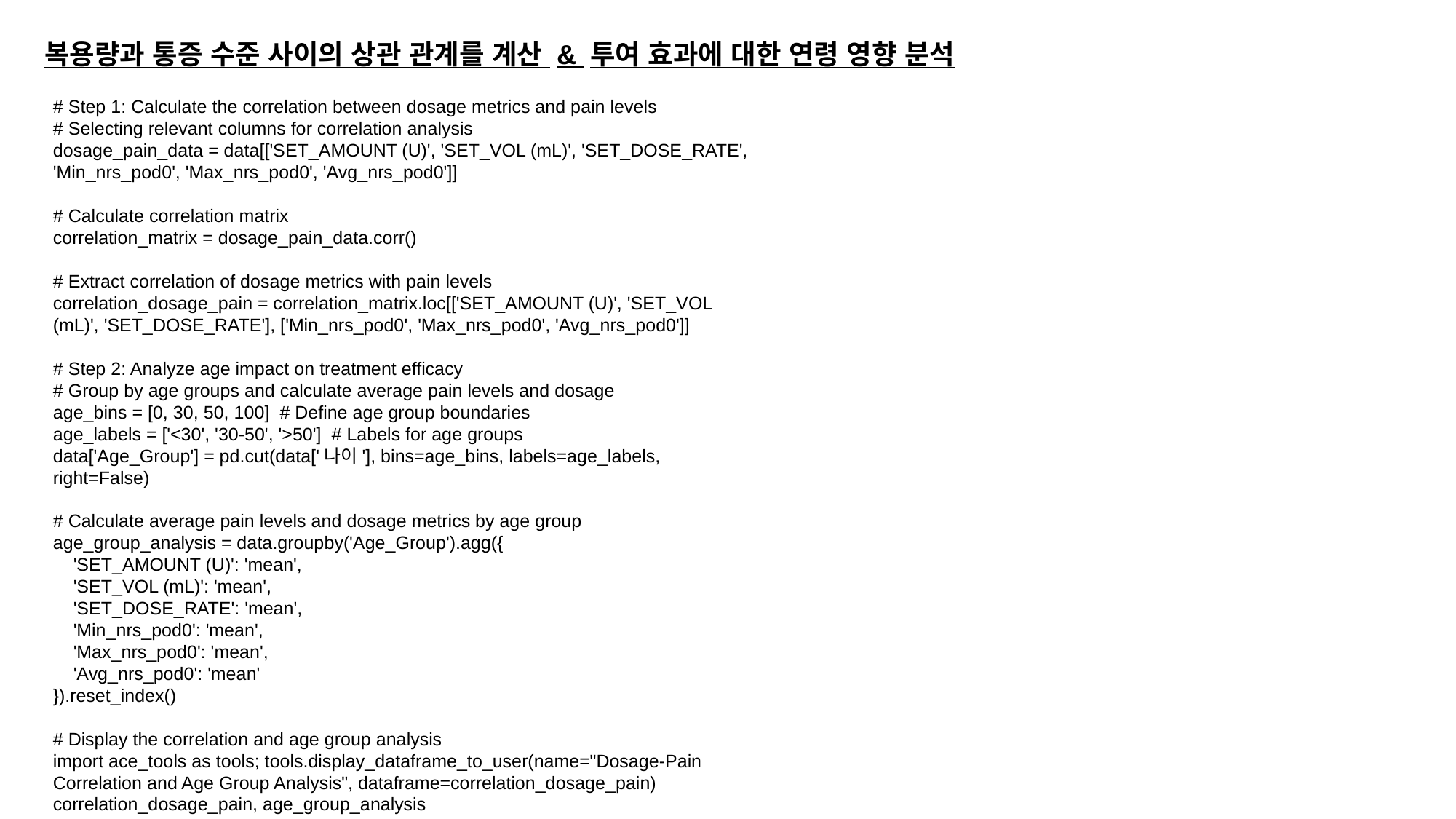

복용량과 통증 수준 사이의 상관 관계를 계산 & 투여 효과에 대한 연령 영향 분석
# Step 1: Calculate the correlation between dosage metrics and pain levels
# Selecting relevant columns for correlation analysis
dosage_pain_data = data[['SET_AMOUNT (U)', 'SET_VOL (mL)', 'SET_DOSE_RATE', 'Min_nrs_pod0', 'Max_nrs_pod0', 'Avg_nrs_pod0']]

# Calculate correlation matrix
correlation_matrix = dosage_pain_data.corr()

# Extract correlation of dosage metrics with pain levels
correlation_dosage_pain = correlation_matrix.loc[['SET_AMOUNT (U)', 'SET_VOL (mL)', 'SET_DOSE_RATE'], ['Min_nrs_pod0', 'Max_nrs_pod0', 'Avg_nrs_pod0']]

# Step 2: Analyze age impact on treatment efficacy
# Group by age groups and calculate average pain levels and dosage
age_bins = [0, 30, 50, 100]  # Define age group boundaries
age_labels = ['<30', '30-50', '>50']  # Labels for age groups
data['Age_Group'] = pd.cut(data['나이'], bins=age_bins, labels=age_labels, right=False)

# Calculate average pain levels and dosage metrics by age group
age_group_analysis = data.groupby('Age_Group').agg({
    'SET_AMOUNT (U)': 'mean',
    'SET_VOL (mL)': 'mean',
    'SET_DOSE_RATE': 'mean',
    'Min_nrs_pod0': 'mean',
    'Max_nrs_pod0': 'mean',
    'Avg_nrs_pod0': 'mean'
}).reset_index()

# Display the correlation and age group analysis
import ace_tools as tools; tools.display_dataframe_to_user(name="Dosage-Pain Correlation and Age Group Analysis", dataframe=correlation_dosage_pain)
correlation_dosage_pain, age_group_analysis